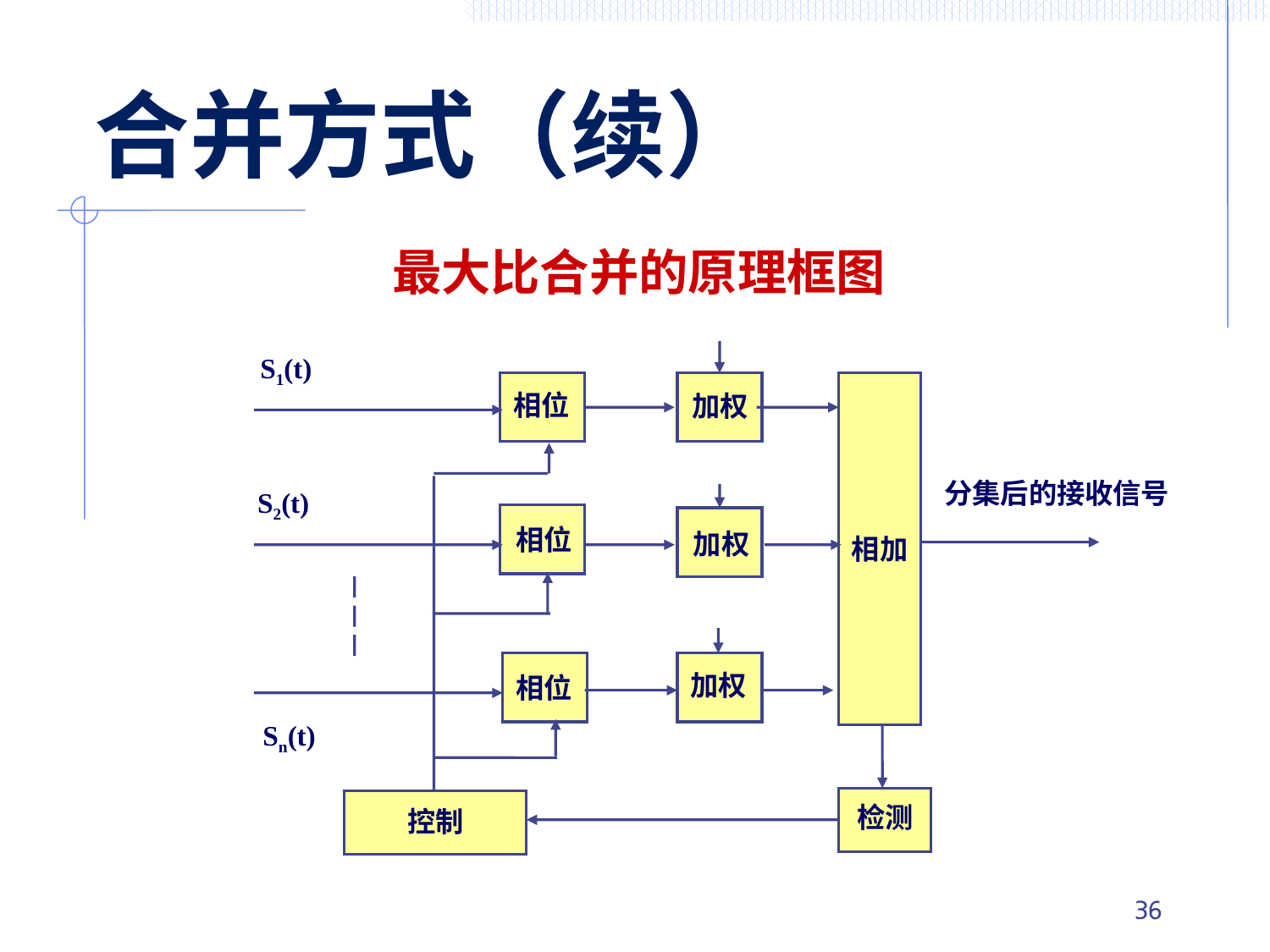

# 合并方式（续）
最大比合并的原理框图

S1(t)

相加
相位
加权

分集后的接收信号

S2(t)

相位
加权

加权
相位

Sn(t)

检测
控制

36